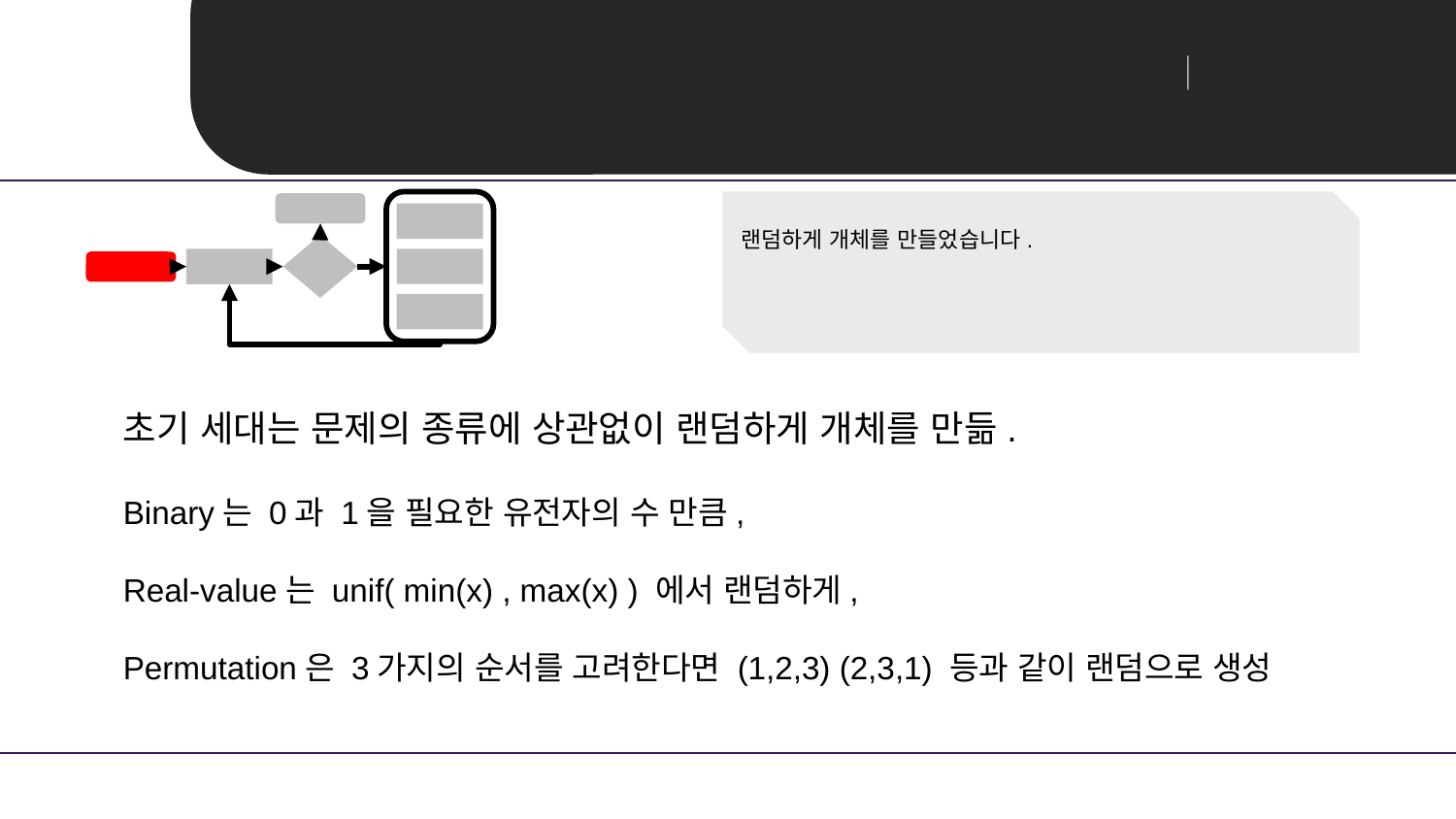

T-lab 유전알고리즘
Unit  03 ㅣ  초기세대 만들기

랜덤하게 개체를 만들었습니다.
초기 세대는 문제의 종류에 상관없이 랜덤하게 개체를 만듦.

Binary는 0과 1을 필요한 유전자의 수 만큼,

Real-value는 unif( min(x) , max(x) ) 에서 랜덤하게,

Permutation은 3가지의 순서를 고려한다면 (1,2,3) (2,3,1) 등과 같이 랜덤으로 생성